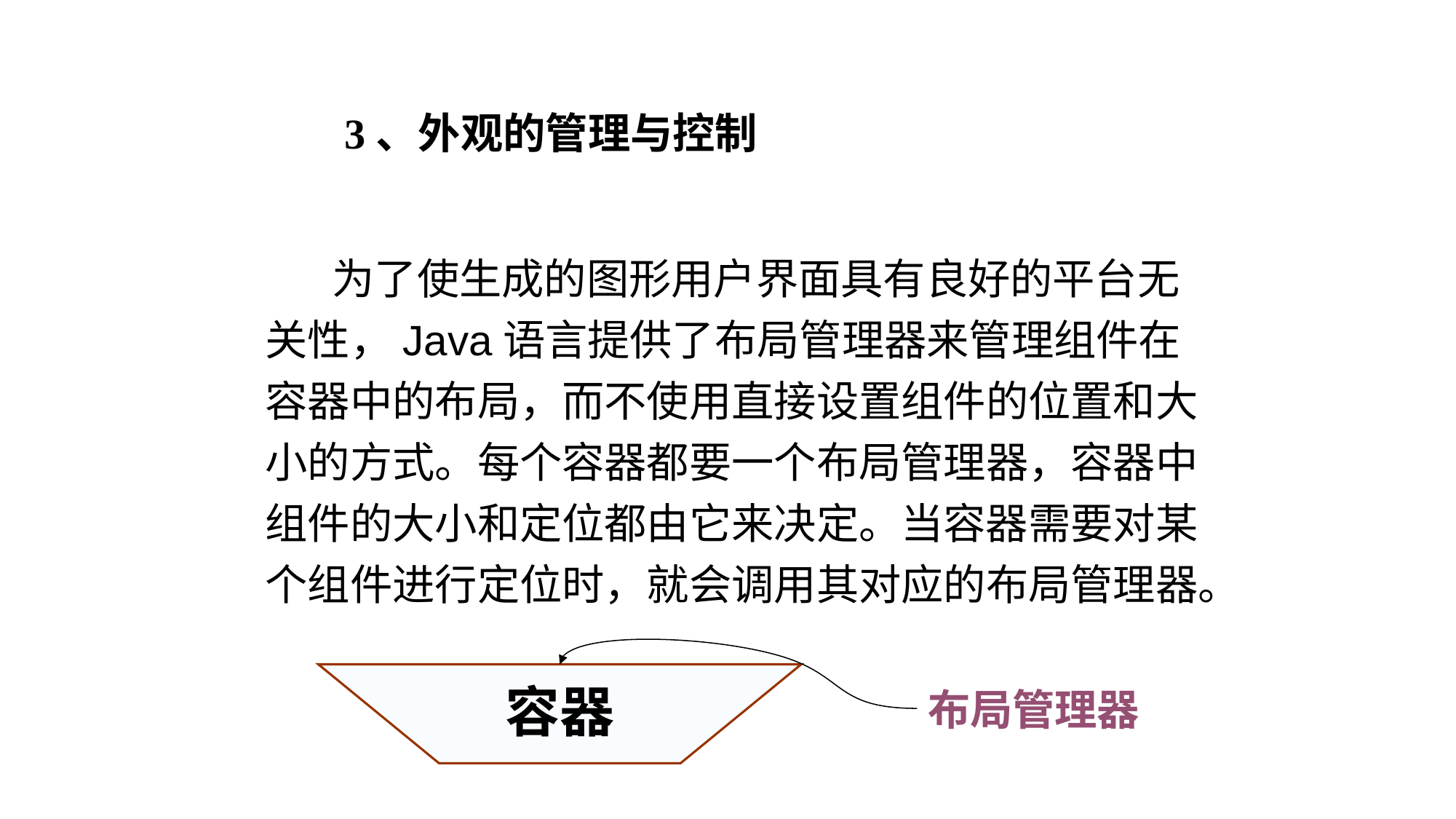

3、外观的管理与控制
      为了使生成的图形用户界面具有良好的平台无关性，Java语言提供了布局管理器来管理组件在容器中的布局，而不使用直接设置组件的位置和大小的方式。每个容器都要一个布局管理器，容器中组件的大小和定位都由它来决定。当容器需要对某个组件进行定位时，就会调用其对应的布局管理器。
容器
布局管理器